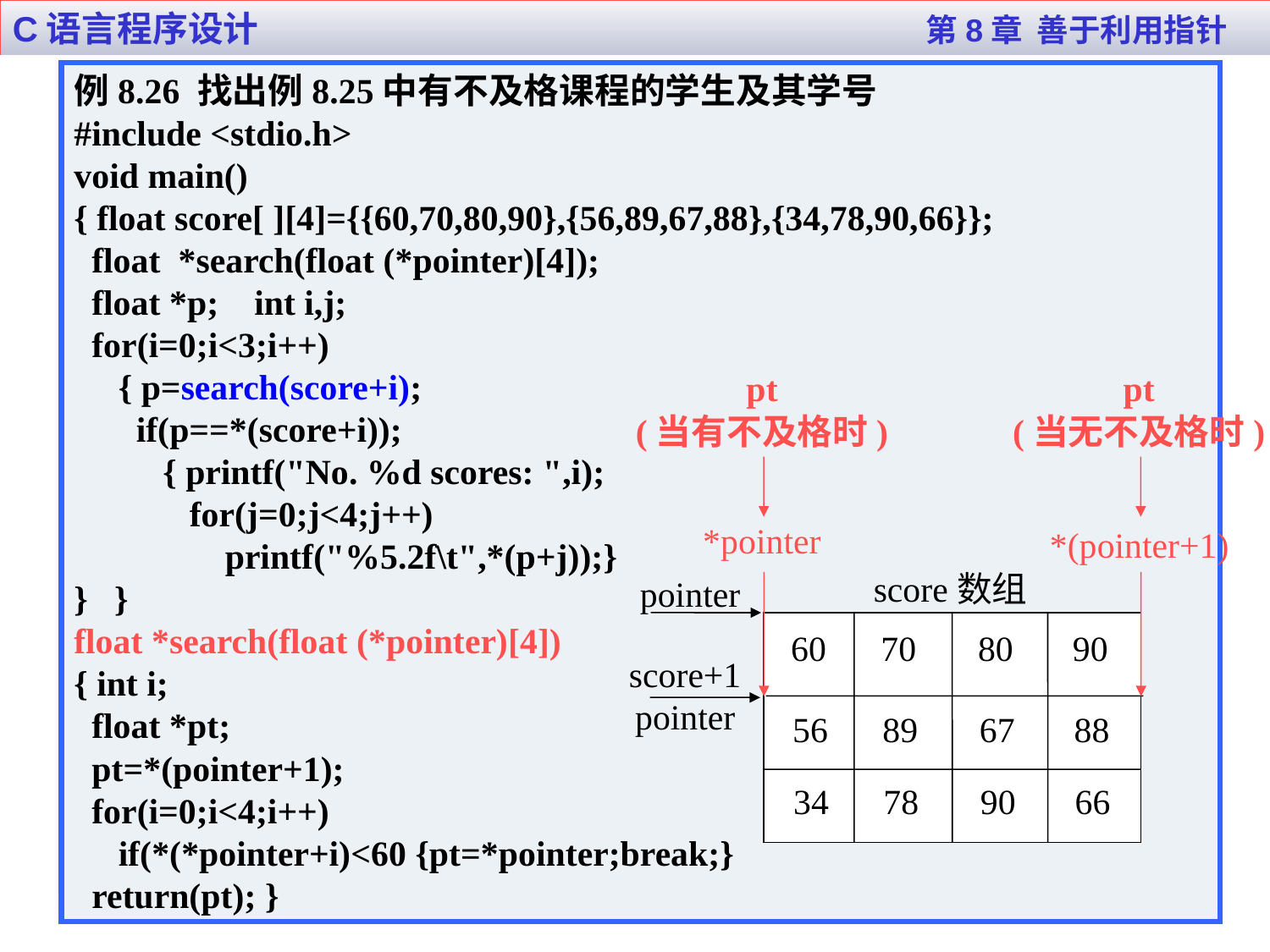

C语言程序设计                                                                                   第8章  善于利用指针
例8.26 找出例8.25中有不及格课程的学生及其学号
#include <stdio.h>
void main()
{ float score[ ][4]={{60,70,80,90},{56,89,67,88},{34,78,90,66}};
  float  *search(float (*pointer)[4]);
  float *p;    int i,j;
  for(i=0;i<3;i++)
     { p=search(score+i);
       if(p==*(score+i));
          { printf("No. %d scores: ",i);
             for(j=0;j<4;j++)
                 printf("%5.2f\t",*(p+j));}
}   }
float *search(float (*pointer)[4])
{ int i;
  float *pt;
  pt=*(pointer+1);
  for(i=0;i<4;i++)
     if(*(*pointer+i)<60 {pt=*pointer;break;}
  return(pt); }
pt
(当有不及格时)

*pointer

pt
(当无不及格时)

*(pointer+1)

score数组
pointer

60
70
80
90
score+1
pointer

56
89
67
88

34
78
90
66
<
>